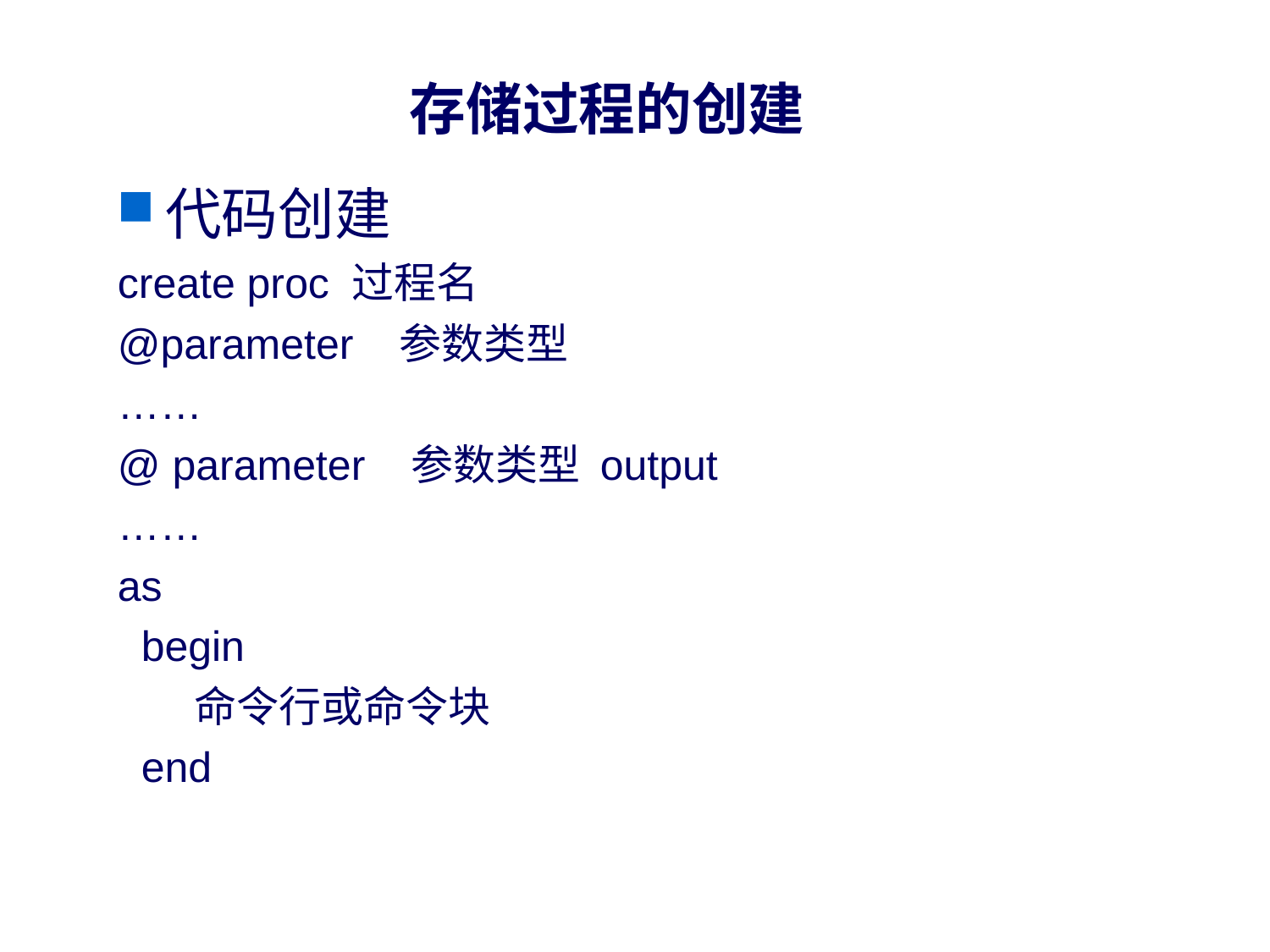

# 存储过程的创建
代码创建
create proc 过程名
@parameter   参数类型
……
@ parameter   参数类型 output
……
as
  begin
       命令行或命令块
  end